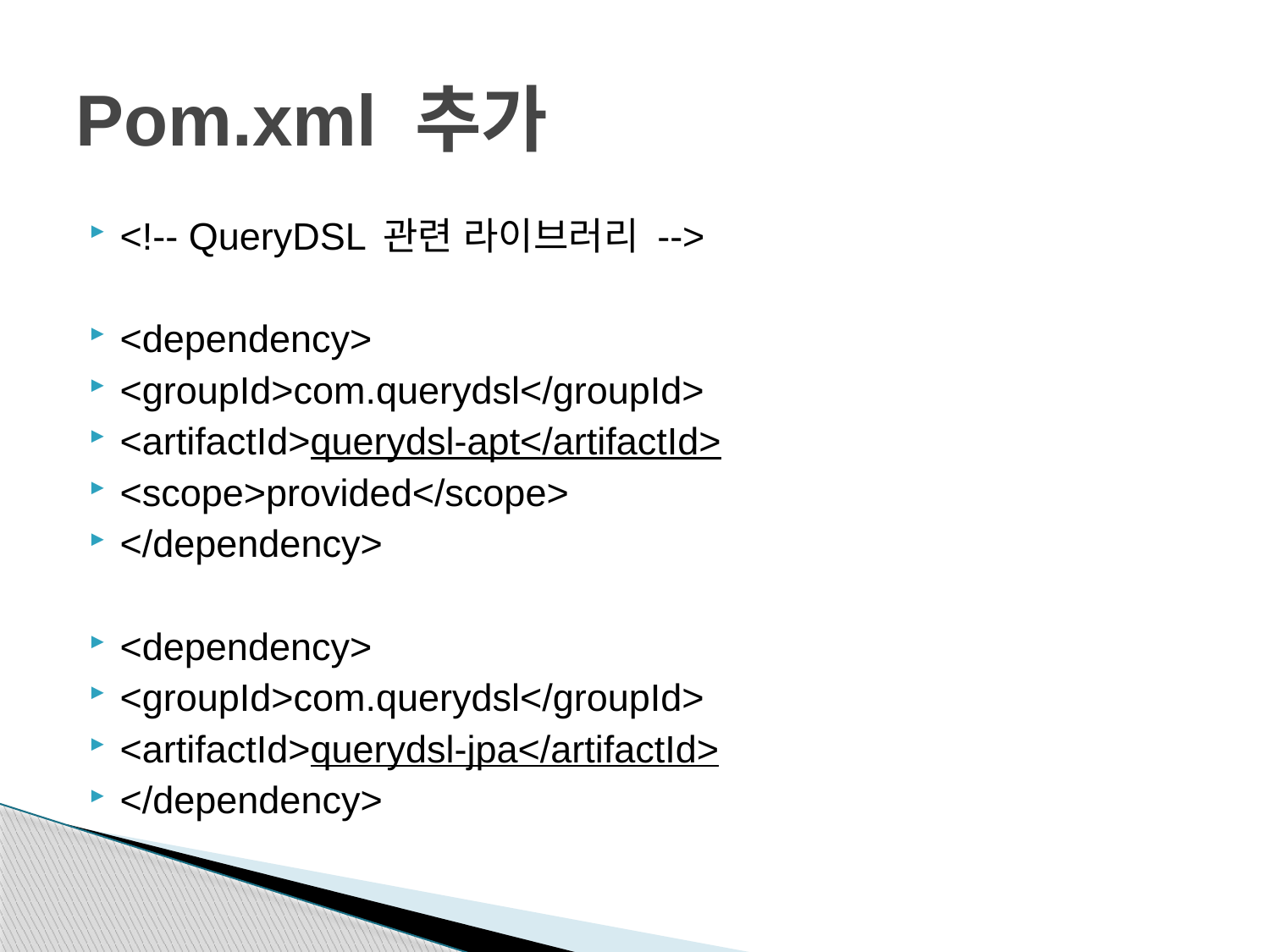

# Pom.xml 추가
<!-- QueryDSL 관련 라이브러리 -->

<dependency>
<groupId>com.querydsl</groupId>
<artifactId>querydsl-apt</artifactId>
<scope>provided</scope>
</dependency>

<dependency>
<groupId>com.querydsl</groupId>
<artifactId>querydsl-jpa</artifactId>
</dependency>